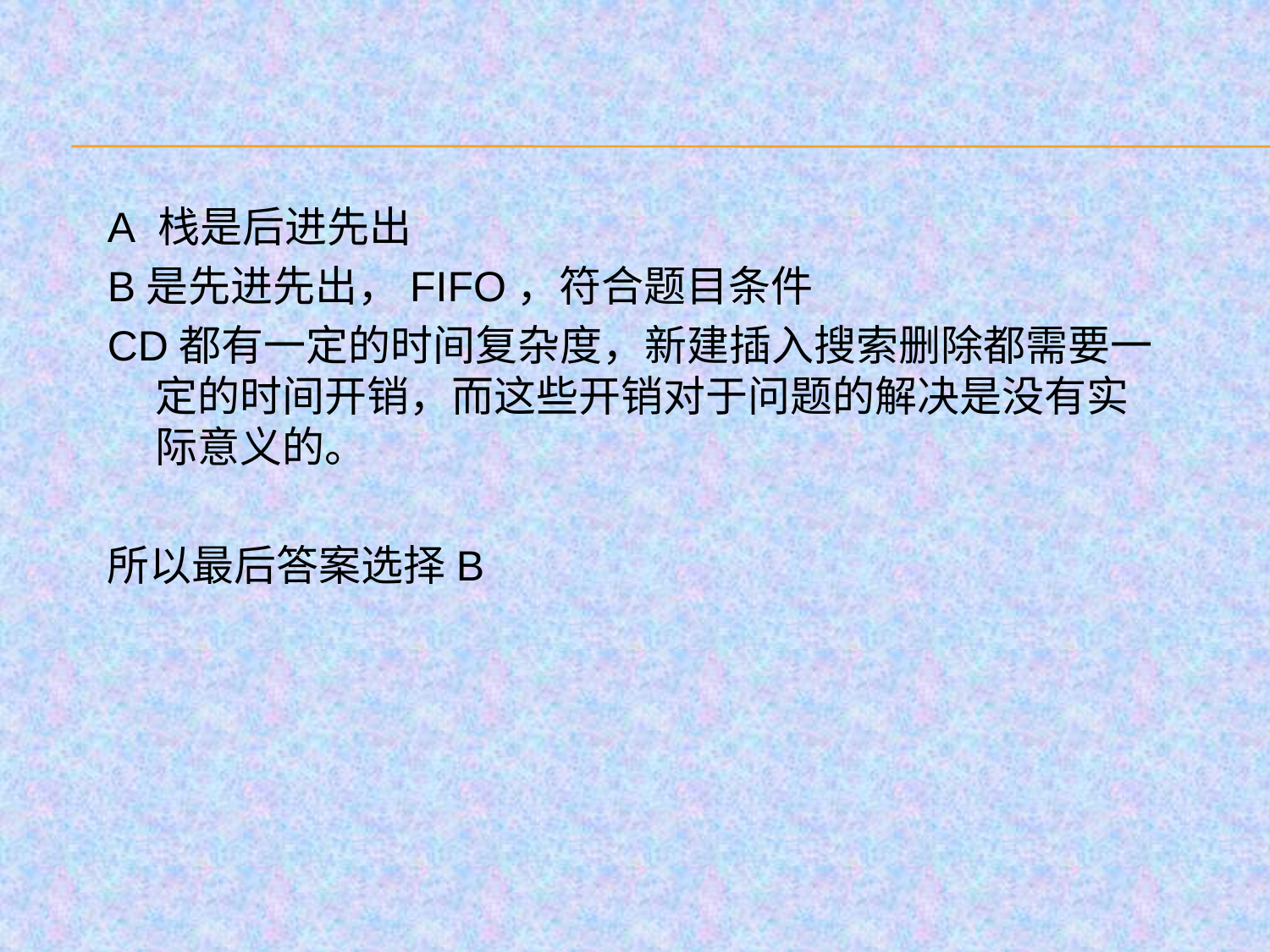

A 栈是后进先出
B是先进先出，FIFO，符合题目条件
CD都有一定的时间复杂度，新建插入搜索删除都需要一定的时间开销，而这些开销对于问题的解决是没有实际意义的。

所以最后答案选择B